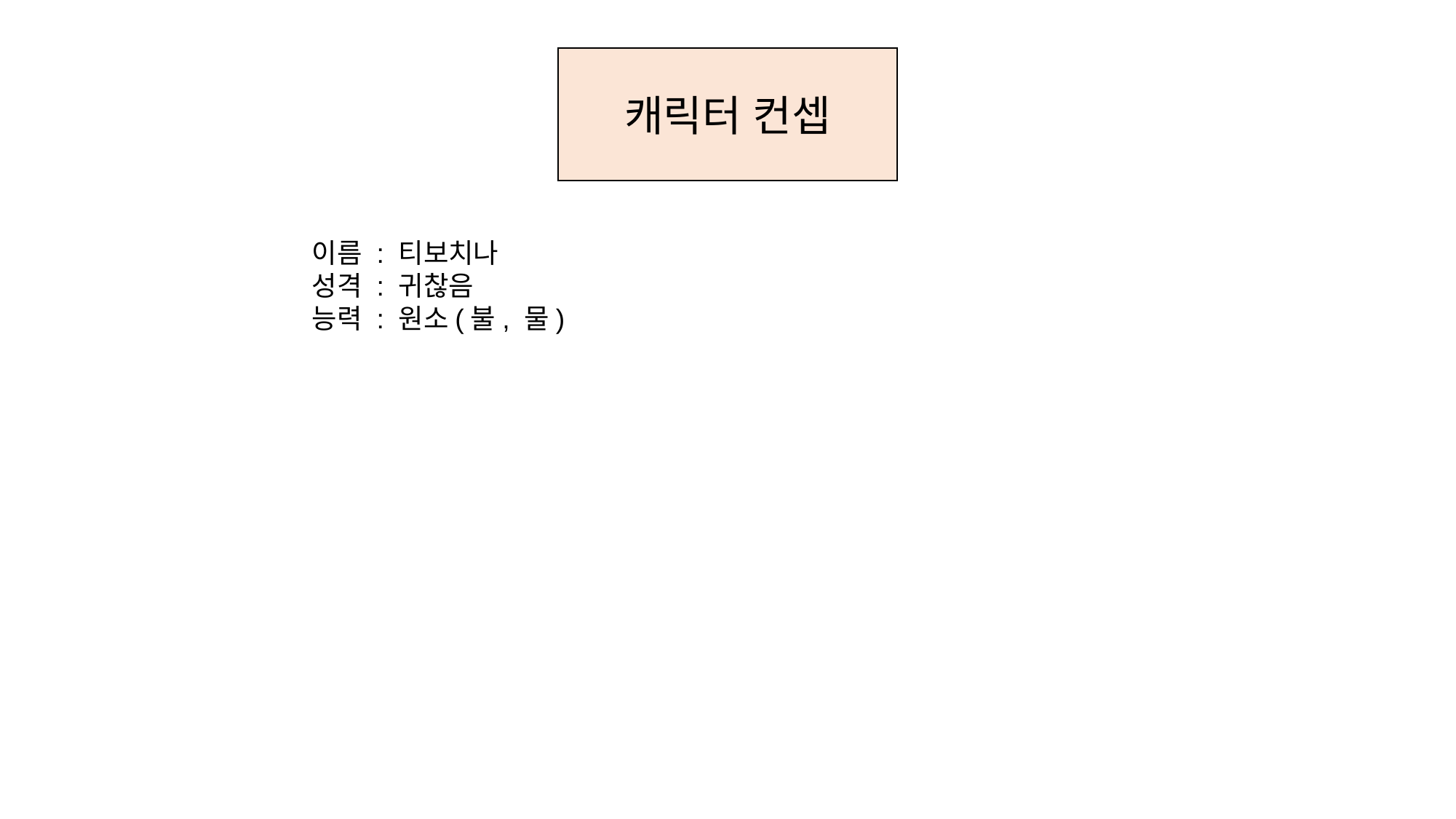

캐릭터 컨셉
이름 : 티보치나
성격 : 귀찮음
능력 : 원소(불, 물)